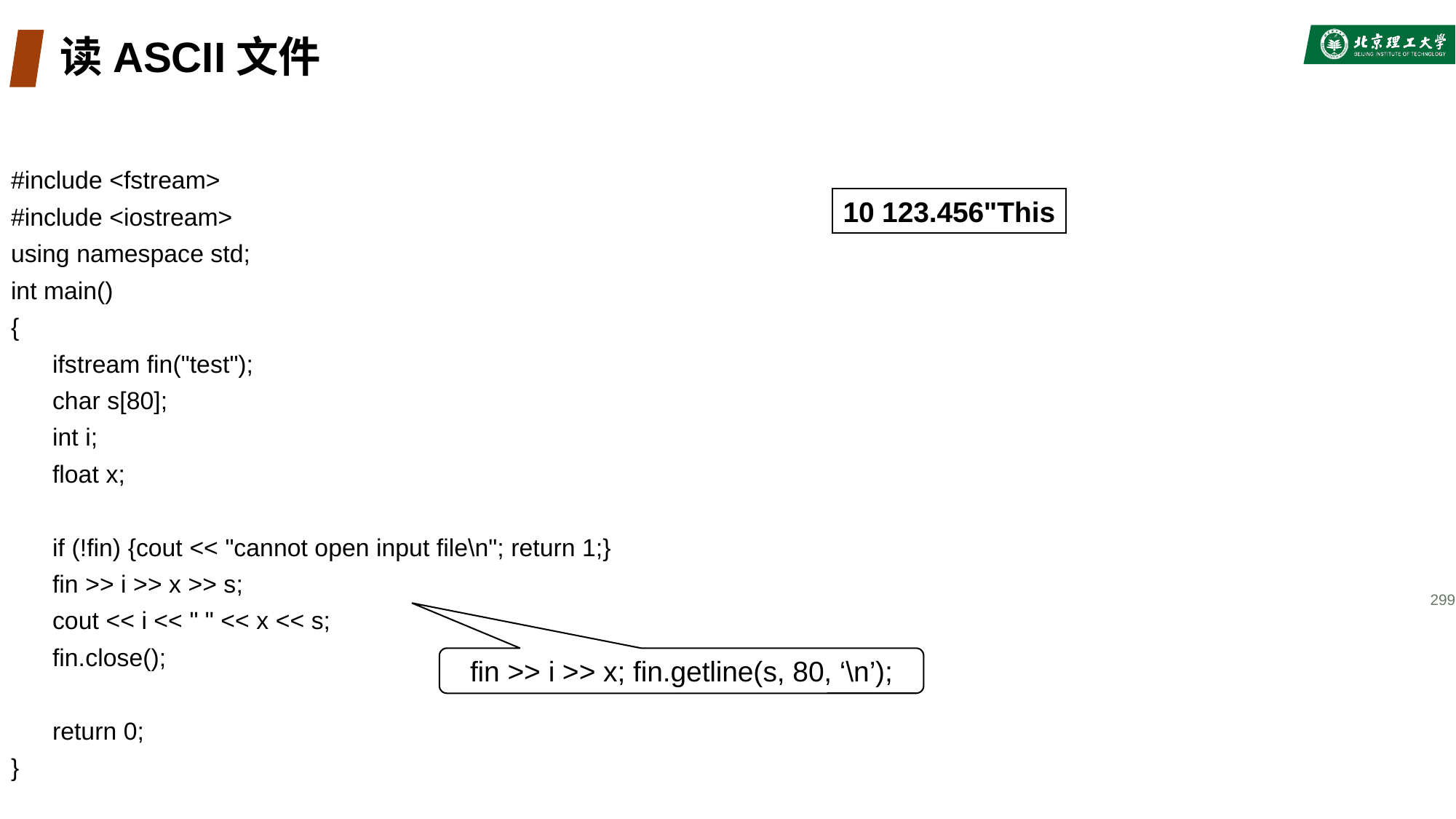

# 读ASCII文件
#include <fstream>
#include <iostream>
using namespace std;
int main()
{
      ifstream fin("test");
      char s[80];
      int i;
      float x;

      if (!fin) {cout << "cannot open input file\n"; return 1;}
      fin >> i >> x >> s;
      cout << i << " " << x << s;
      fin.close();

      return 0;
}
10 123.456"This
299
fin >> i >> x; fin.getline(s, 80, ‘\n’);